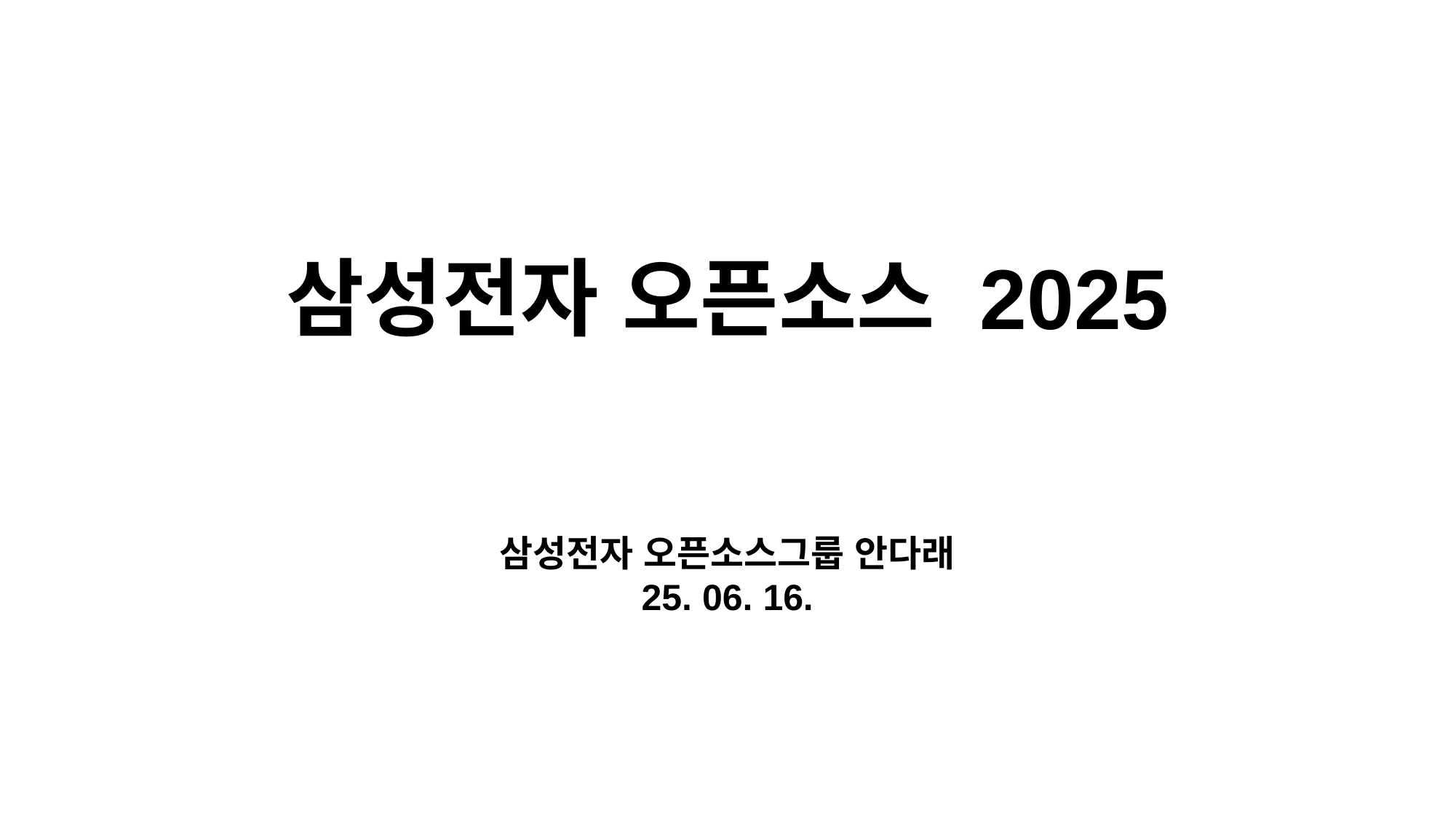

# 삼성전자 오픈소스 2025
삼성전자 오픈소스그룹 안다래
25. 06. 16.